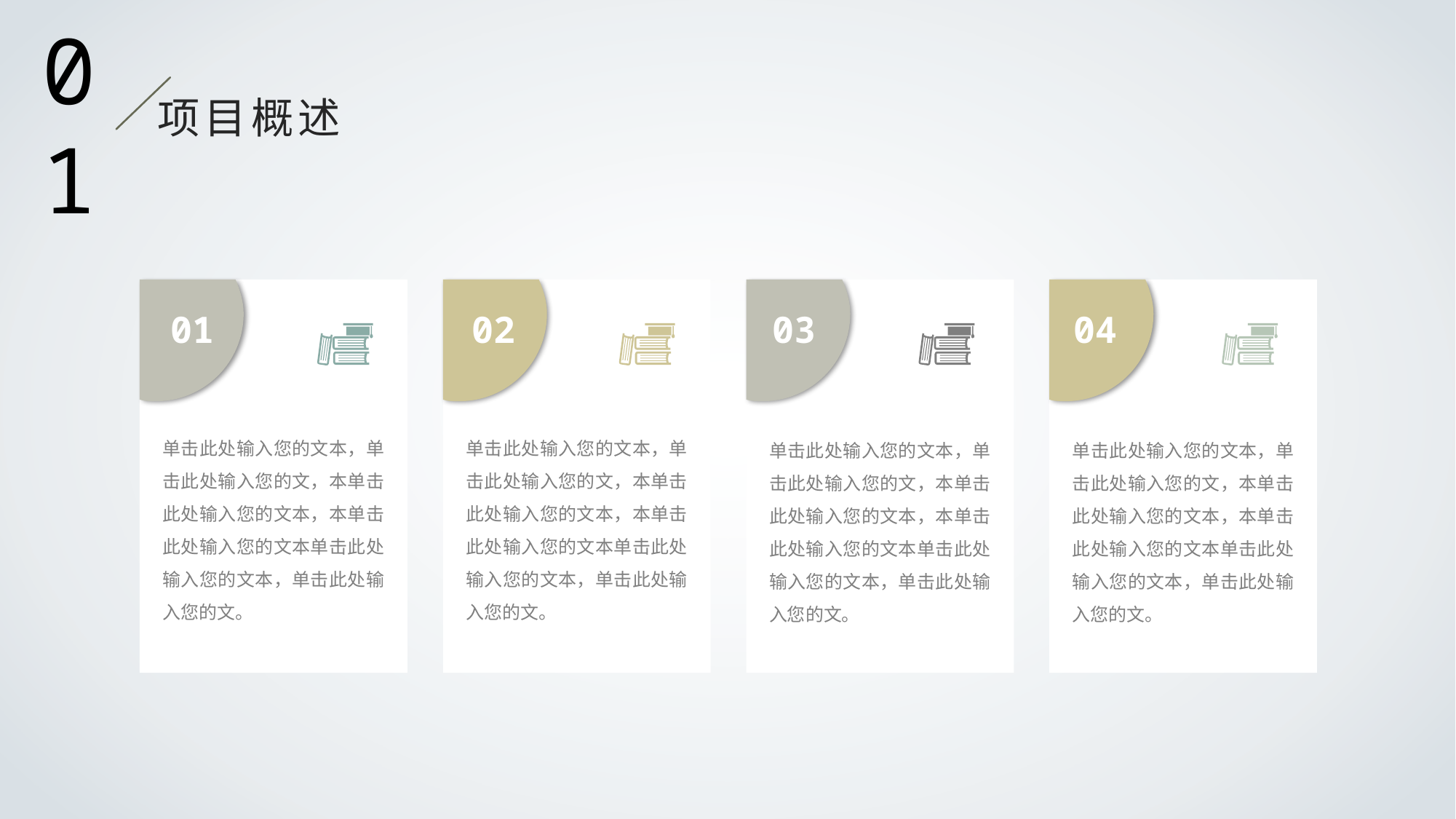

01
项目概述

01

单击此处输入您的文本，单击此处输入您的文，本单击此处输入您的文本，本单击此处输入您的文本单击此处输入您的文本，单击此处输入您的文。

02

单击此处输入您的文本，单击此处输入您的文，本单击此处输入您的文本，本单击此处输入您的文本单击此处输入您的文本，单击此处输入您的文。

03

单击此处输入您的文本，单击此处输入您的文，本单击此处输入您的文本，本单击此处输入您的文本单击此处输入您的文本，单击此处输入您的文。

04

单击此处输入您的文本，单击此处输入您的文，本单击此处输入您的文本，本单击此处输入您的文本单击此处输入您的文本，单击此处输入您的文。